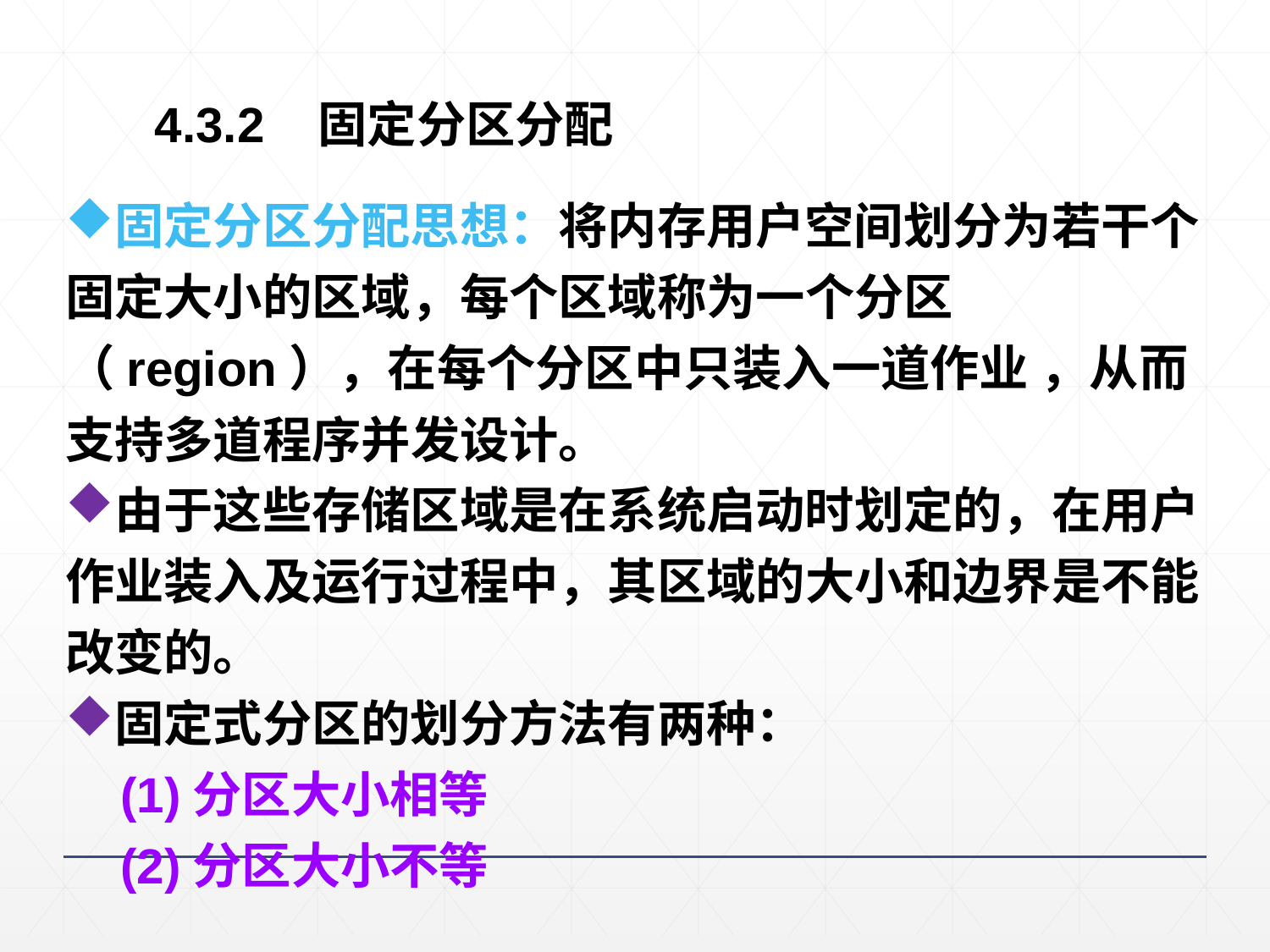

4.3.2   固定分区分配
固定分区分配思想：将内存用户空间划分为若干个固定大小的区域，每个区域称为一个分区（region），在每个分区中只装入一道作业 ，从而支持多道程序并发设计。
由于这些存储区域是在系统启动时划定的，在用户作业装入及运行过程中，其区域的大小和边界是不能改变的。
固定式分区的划分方法有两种：
    (1)分区大小相等
    (2)分区大小不等